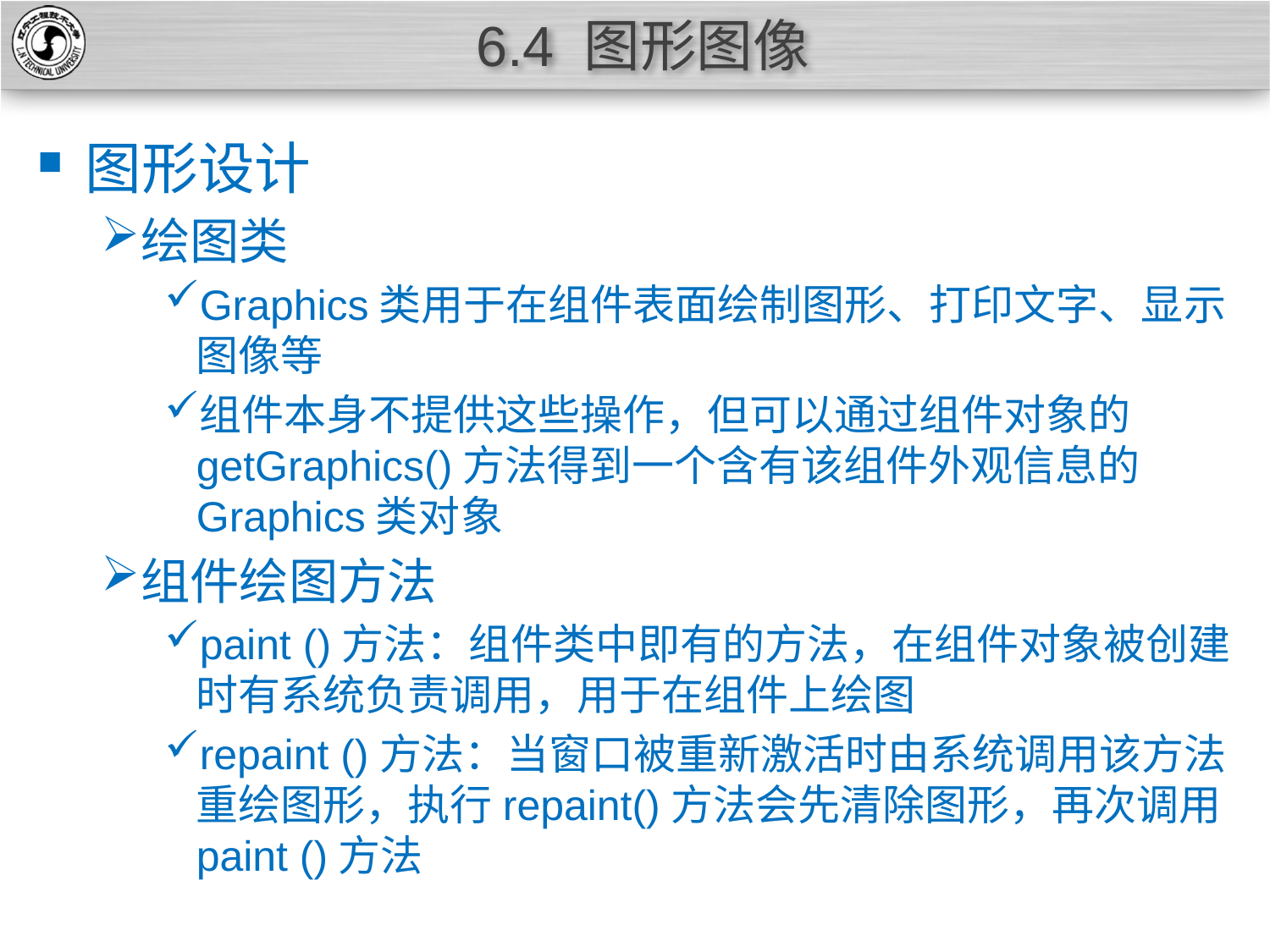

# 6.4 图形图像
图形设计
绘图类
Graphics类用于在组件表面绘制图形、打印文字、显示图像等
组件本身不提供这些操作，但可以通过组件对象的getGraphics()方法得到一个含有该组件外观信息的Graphics类对象
组件绘图方法
paint ()方法：组件类中即有的方法，在组件对象被创建时有系统负责调用，用于在组件上绘图
repaint ()方法：当窗口被重新激活时由系统调用该方法重绘图形，执行repaint()方法会先清除图形，再次调用paint ()方法